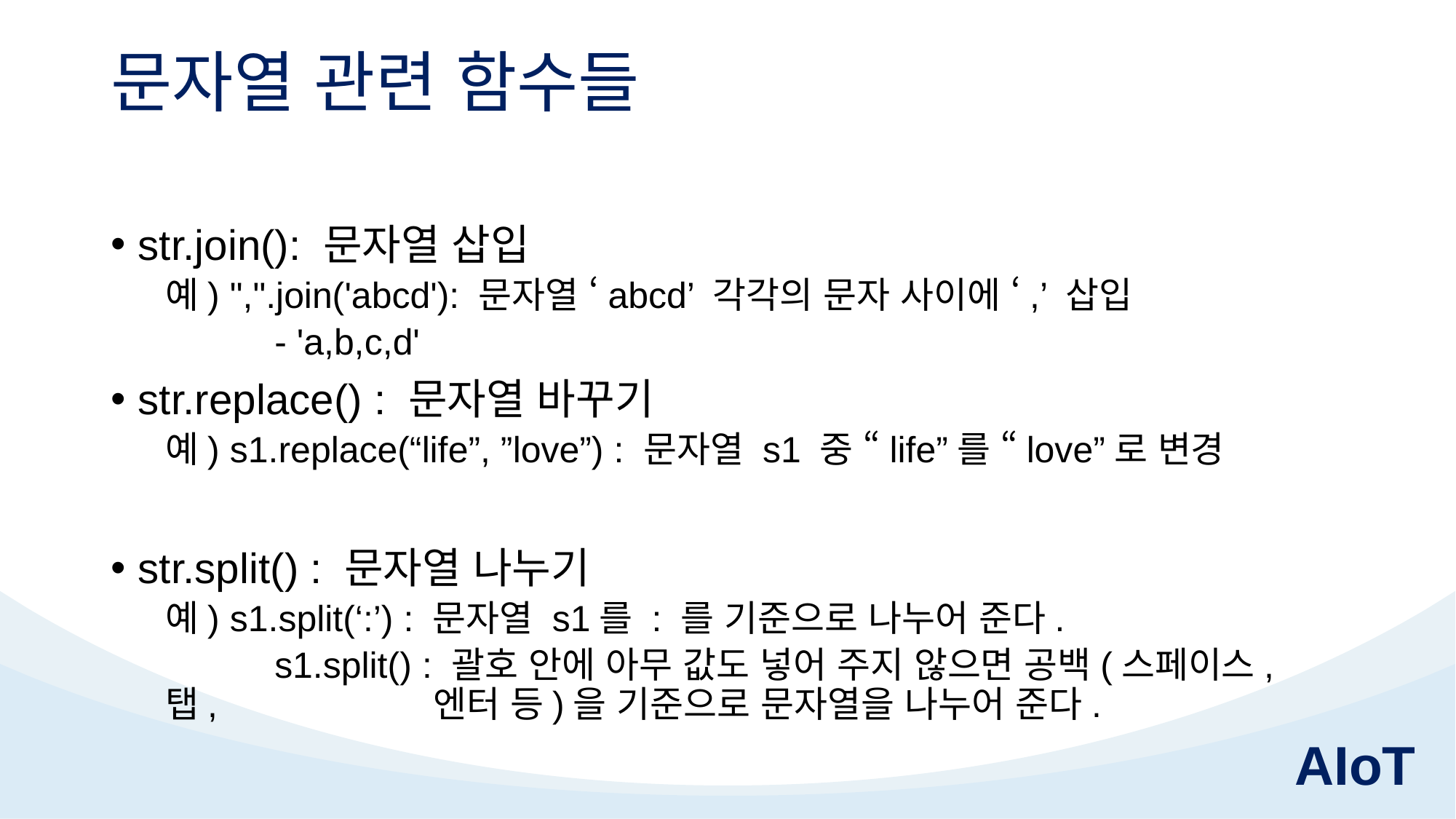

# 문자열 관련 함수들
str.join(): 문자열 삽입
예) ",".join('abcd'): 문자열 ‘abcd’ 각각의 문자 사이에 ‘,’ 삽입
	- 'a,b,c,d'
str.replace() : 문자열 바꾸기
예) s1.replace(“life”, ”love”) : 문자열 s1 중 “life”를 “love”로 변경

str.split() : 문자열 나누기
예) s1.split(‘:’) : 문자열 s1를 : 를 기준으로 나누어 준다.
	s1.split() : 괄호 안에 아무 값도 넣어 주지 않으면 공백(스페이스, 탭, 		    엔터 등)을 기준으로 문자열을 나누어 준다.